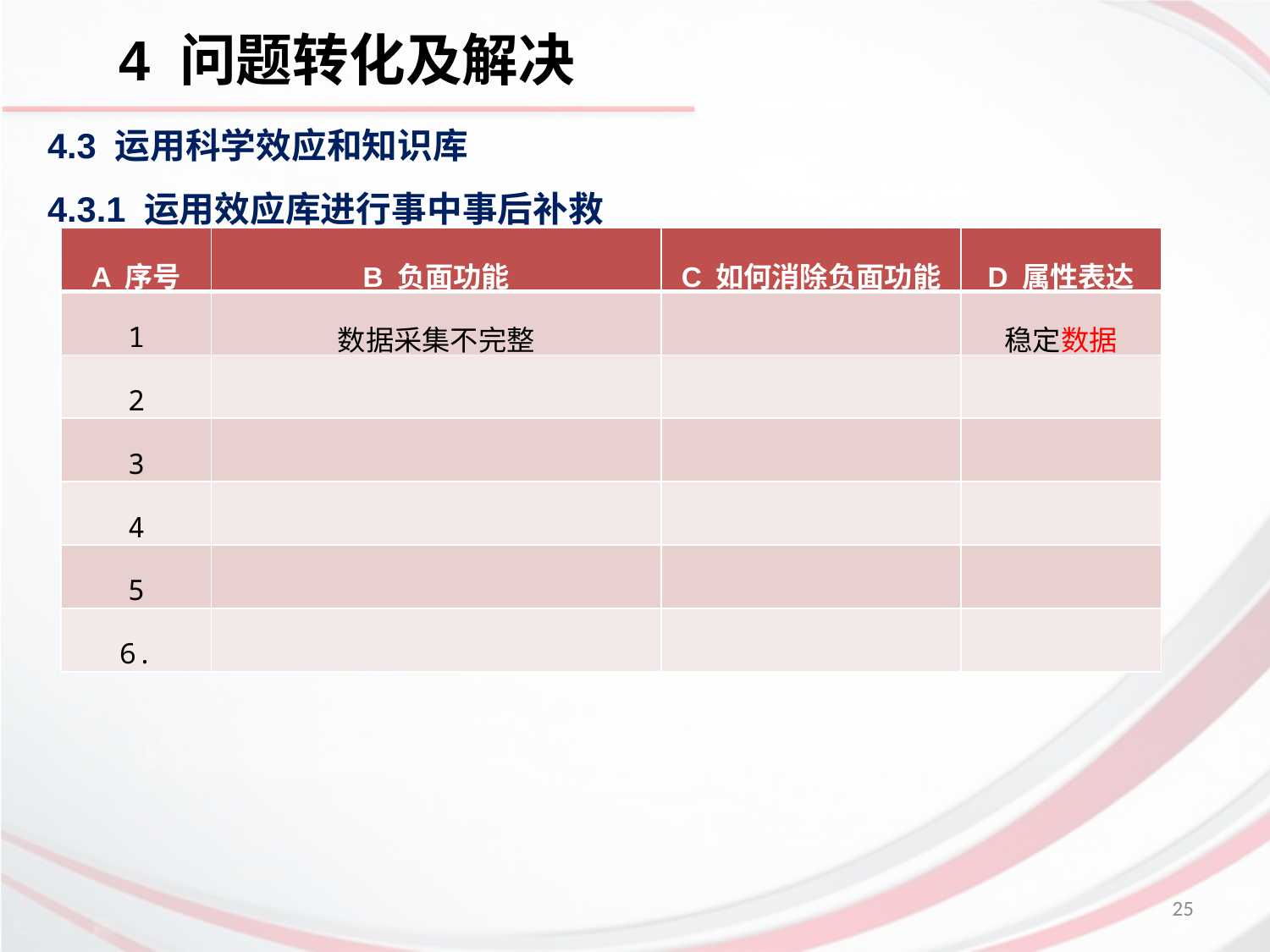

4 问题转化及解决
4.3 运用科学效应和知识库
4.3.1 运用效应库进行事中事后补救

| A 序号 | B 负面功能 | C 如何消除负面功能 | D 属性表达 |
| --- | --- | --- | --- |
| 1 | 数据采集不完整 |  | 稳定数据 |
| 2 |  |  |  |
| 3 |  |  |  |
| 4 |  |  |  |
| 5 |  |  |  |
| 6. |  |  |  |
25